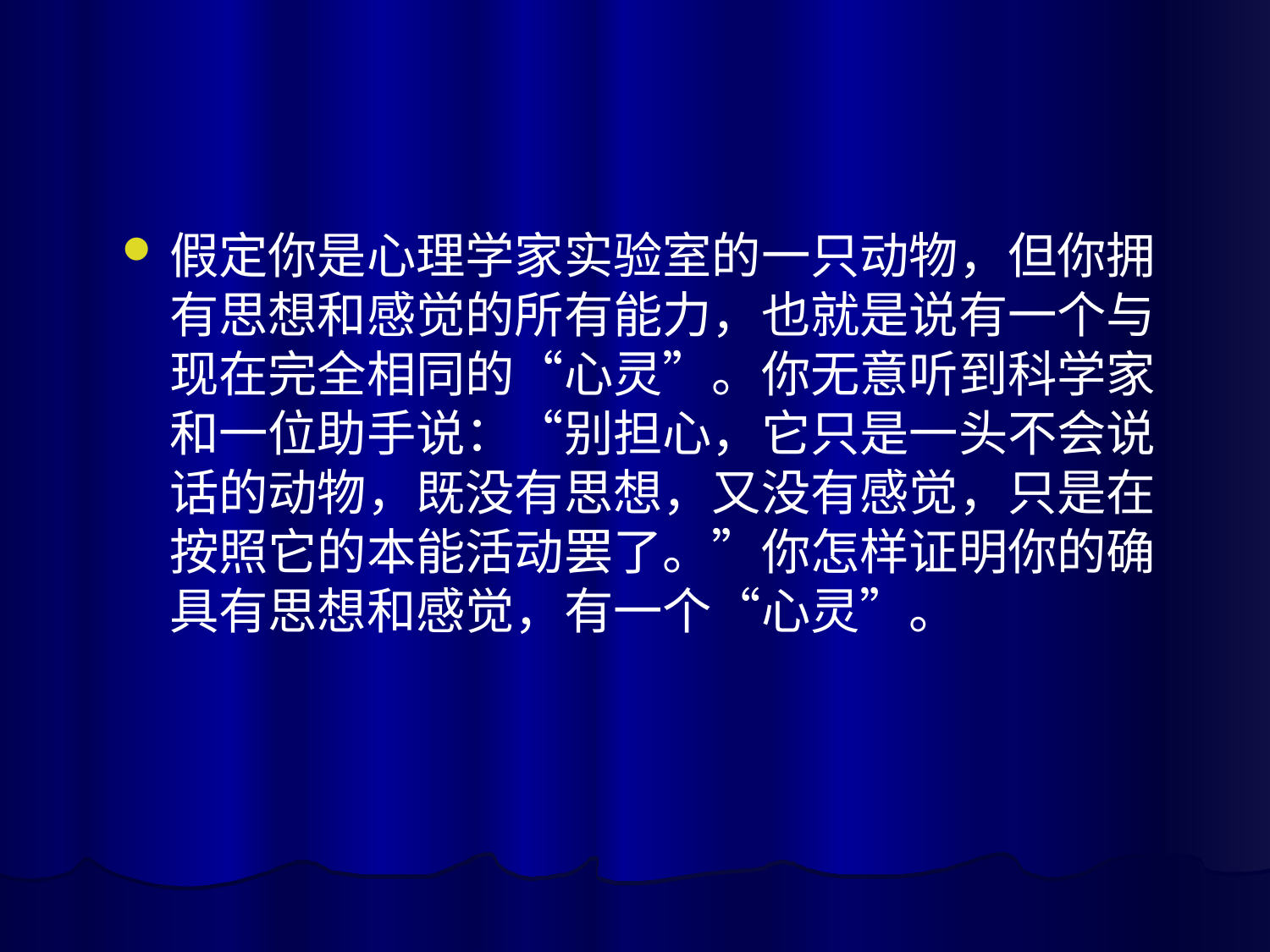

假定你是心理学家实验室的一只动物，但你拥有思想和感觉的所有能力，也就是说有一个与现在完全相同的“心灵”。你无意听到科学家和一位助手说：“别担心，它只是一头不会说话的动物，既没有思想，又没有感觉，只是在按照它的本能活动罢了。”你怎样证明你的确具有思想和感觉，有一个“心灵”。